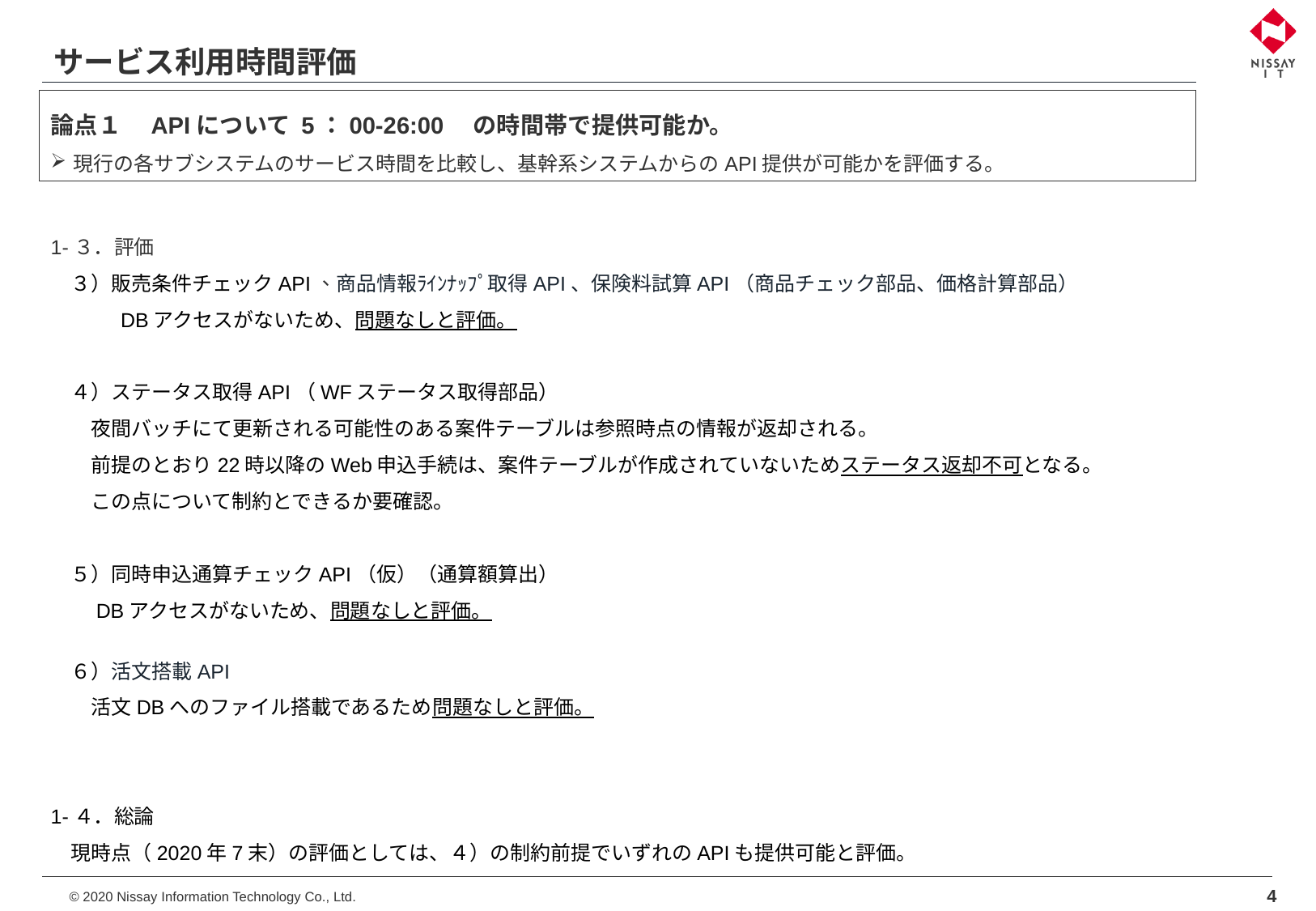

# サービス利用時間評価
論点１　APIについて 5：00-26:00　の時間帯で提供可能か。
現行の各サブシステムのサービス時間を比較し、基幹系システムからのAPI提供が可能かを評価する。
1-３．評価
　３）販売条件チェックAPI、商品情報ﾗｲﾝﾅｯﾌﾟ取得API、保険料試算API（商品チェック部品、価格計算部品）
　　　 DBアクセスがないため、問題なしと評価。

　４）ステータス取得API（WFステータス取得部品）
　　夜間バッチにて更新される可能性のある案件テーブルは参照時点の情報が返却される。
　　前提のとおり22時以降のWeb申込手続は、案件テーブルが作成されていないためステータス返却不可となる。
　　この点について制約とできるか要確認。

　５）同時申込通算チェックAPI（仮）（通算額算出）
　　DBアクセスがないため、問題なしと評価。

　６）活文搭載API
　　活文DBへのファイル搭載であるため問題なしと評価。

1-４．総論
　現時点（2020年7末）の評価としては、４）の制約前提でいずれのAPIも提供可能と評価。

4